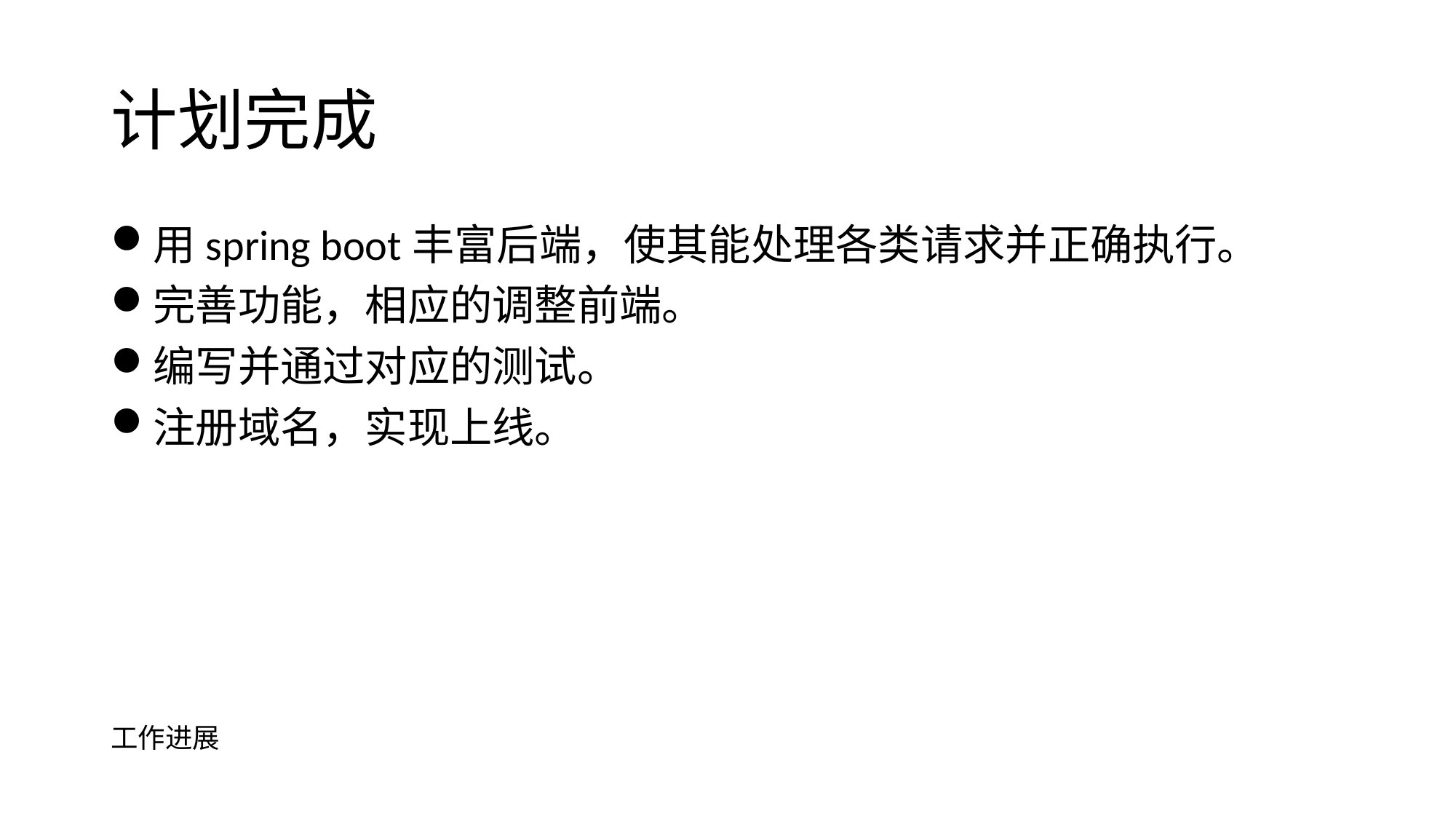

# 计划完成
用spring boot丰富后端，使其能处理各类请求并正确执行。
完善功能，相应的调整前端。
编写并通过对应的测试。
注册域名，实现上线。
工作进展
7